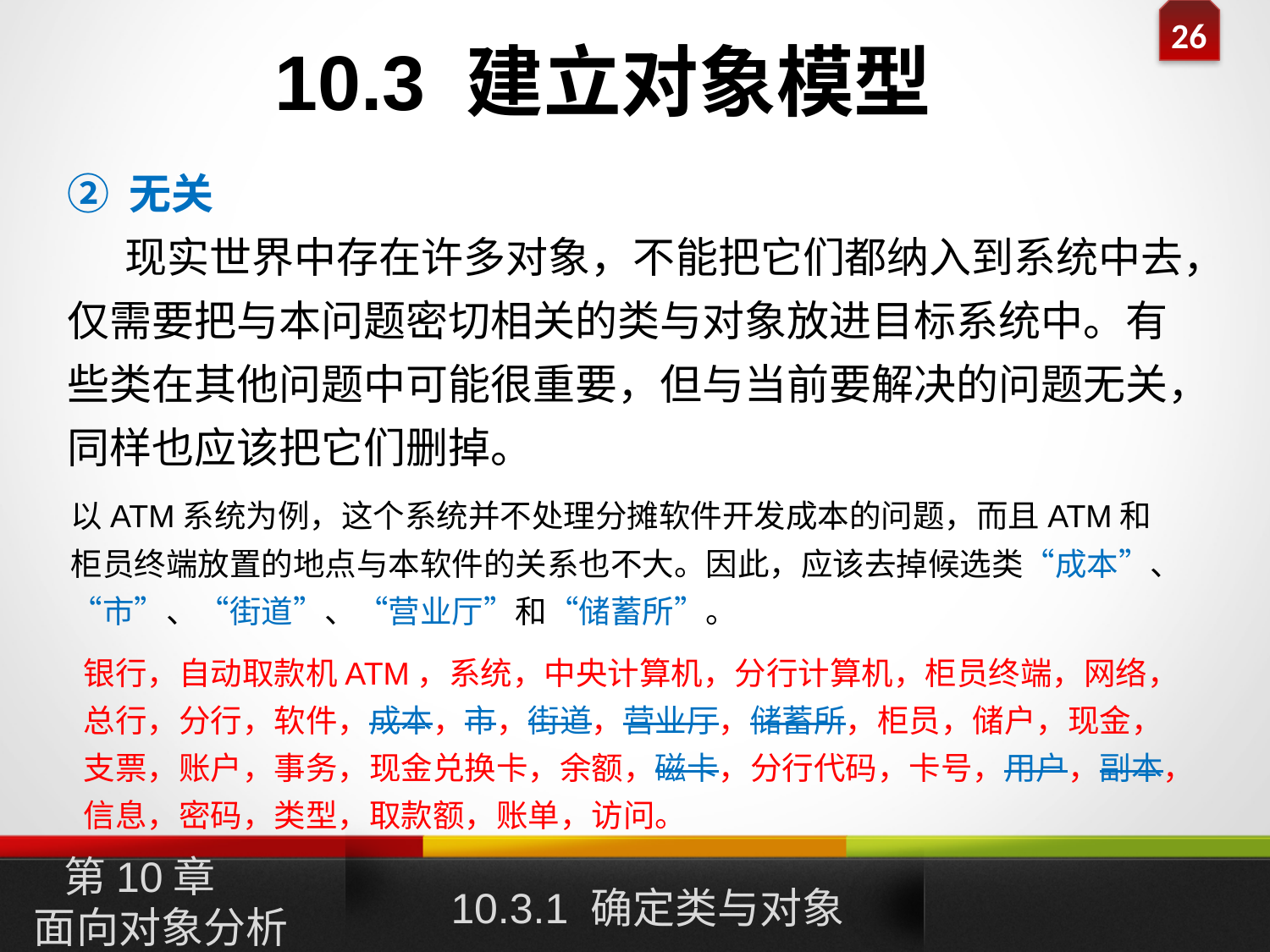

10.3 建立对象模型
② 无关
     现实世界中存在许多对象，不能把它们都纳入到系统中去，仅需要把与本问题密切相关的类与对象放进目标系统中。有些类在其他问题中可能很重要，但与当前要解决的问题无关，同样也应该把它们删掉。
以ATM系统为例，这个系统并不处理分摊软件开发成本的问题，而且ATM和柜员终端放置的地点与本软件的关系也不大。因此，应该去掉候选类“成本”、“市”、“街道”、“营业厅”和“储蓄所”。
银行，自动取款机ATM，系统，中央计算机，分行计算机，柜员终端，网络，总行，分行，软件，成本，市，街道，营业厅，储蓄所，柜员，储户，现金，支票，账户，事务，现金兑换卡，余额，磁卡，分行代码，卡号，用户，副本，信息，密码，类型，取款额，账单，访问。
10.3.1 确定类与对象